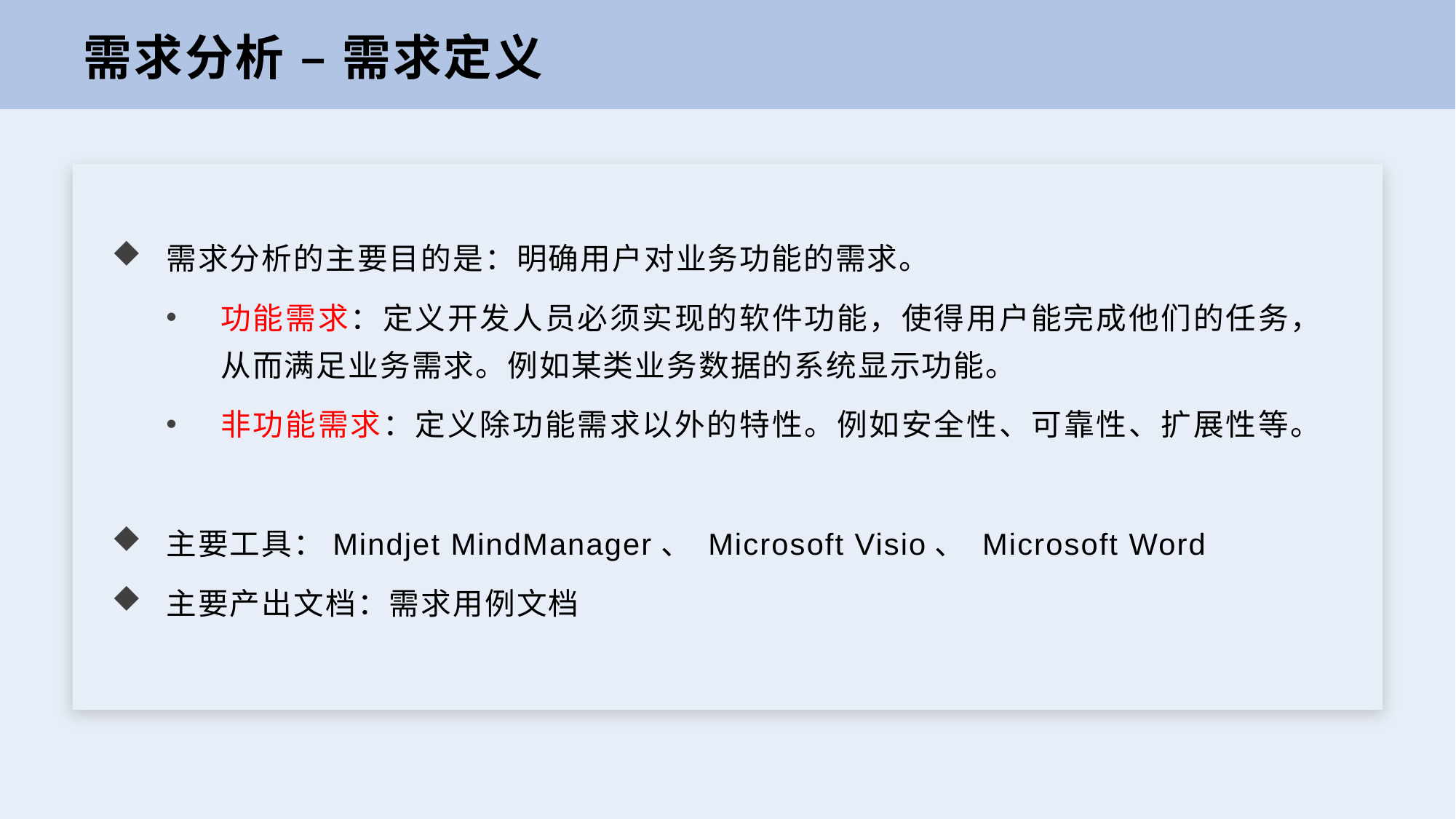

需求分析 – 需求定义

需求分析的主要目的是：明确用户对业务功能的需求。
功能需求：定义开发人员必须实现的软件功能，使得用户能完成他们的任务，从而满足业务需求。例如某类业务数据的系统显示功能。
非功能需求：定义除功能需求以外的特性。例如安全性、可靠性、扩展性等。

主要工具：Mindjet MindManager、 Microsoft Visio、 Microsoft Word
主要产出文档：需求用例文档